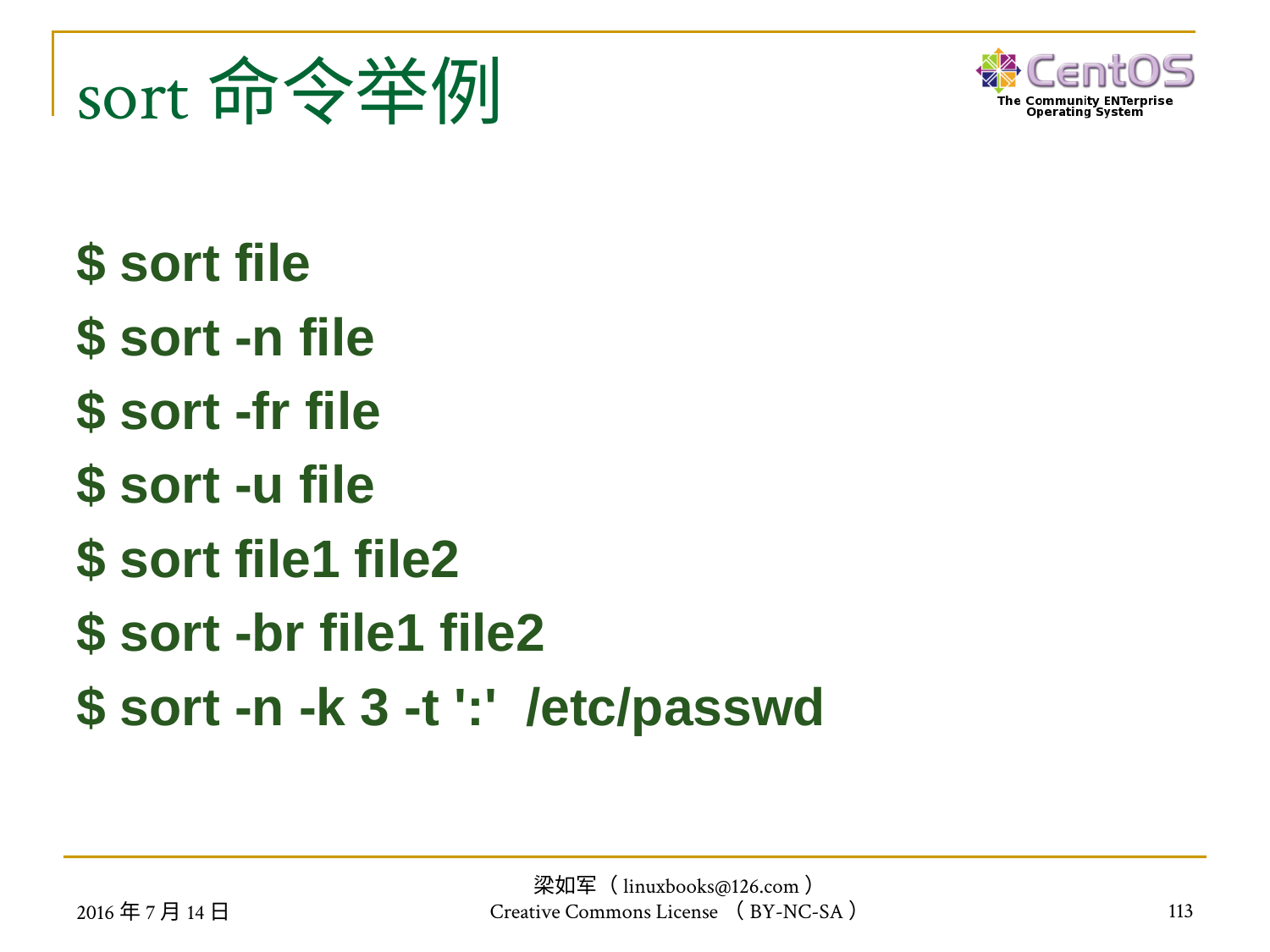

# sort命令举例
$ sort file
$ sort -n file
$ sort -fr file
$ sort -u file
$ sort file1 file2
$ sort -br file1 file2
$ sort -n -k 3 -t ':'  /etc/passwd
梁如军（linuxbooks@126.com）
Creative Commons License（BY-NC-SA）
2016年7月14日
113